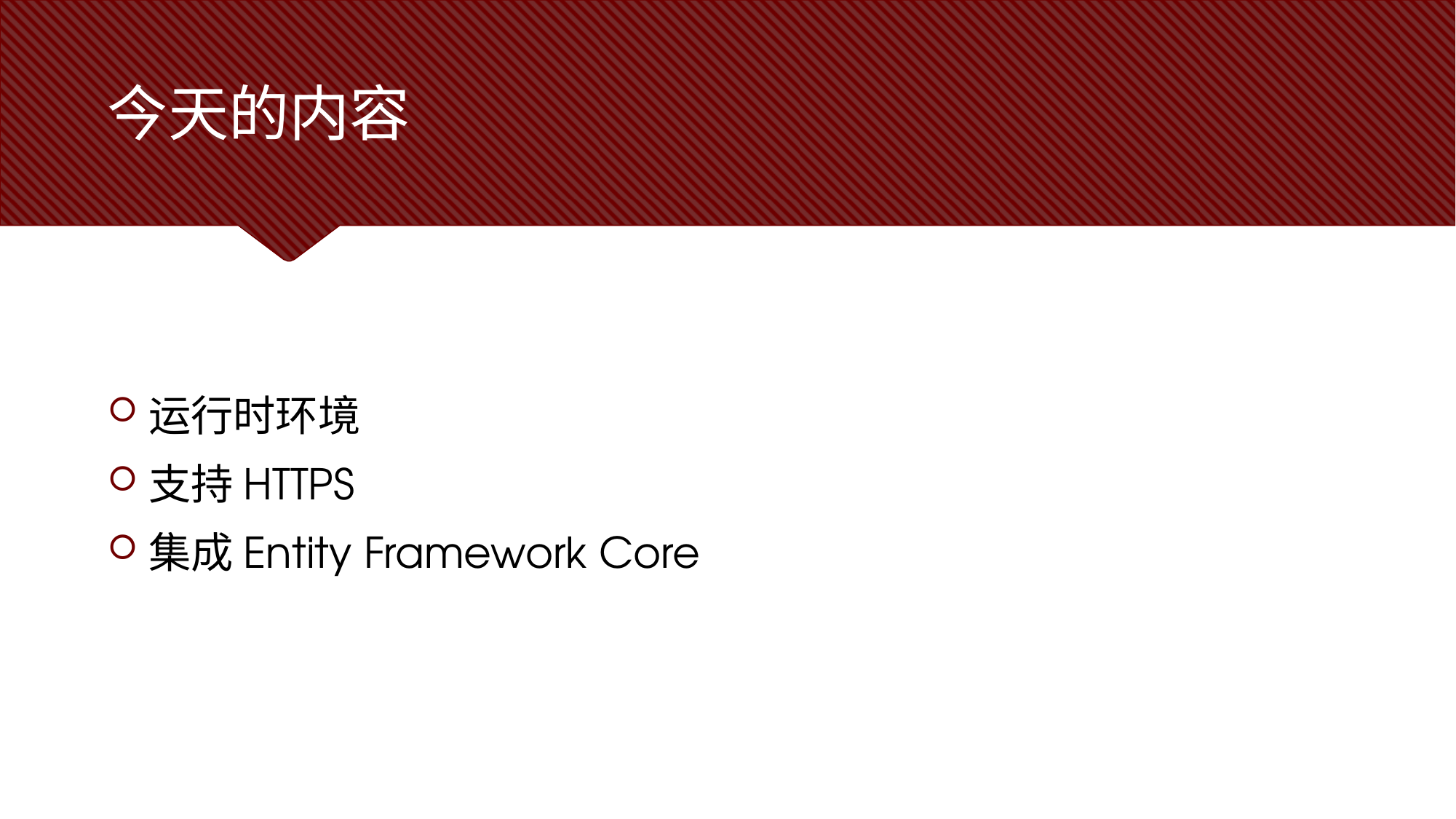

# 今天的内容
运行时环境
支持HTTPS
集成Entity Framework Core